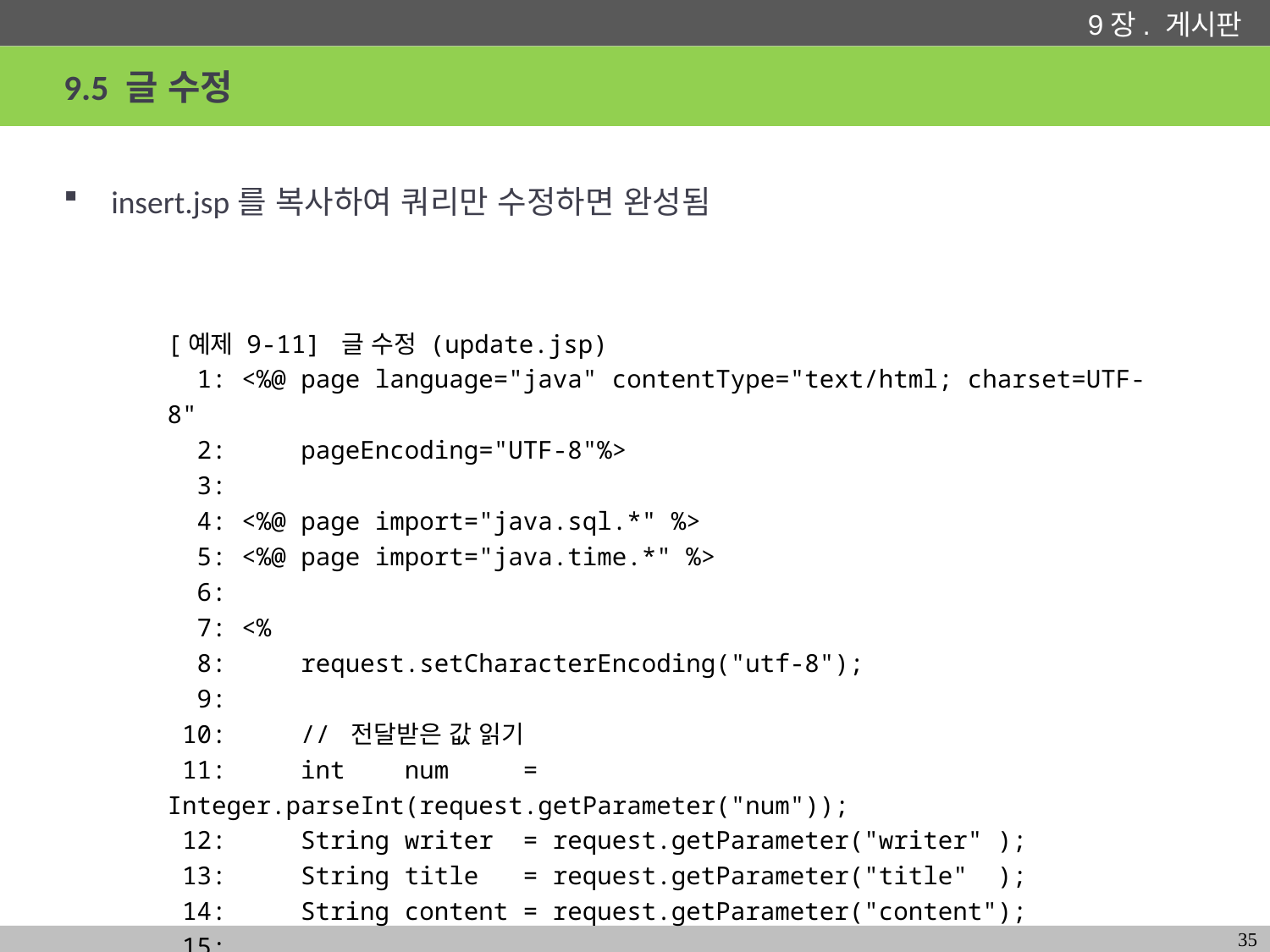

# 9.5 글 수정
insert.jsp를 복사하여 쿼리만 수정하면 완성됨
[예제 9-11] 글 수정 (update.jsp)
  1: <%@ page language="java" contentType="text/html; charset=UTF-8"
  2:     pageEncoding="UTF-8"%>
  3:
  4: <%@ page import="java.sql.*" %>
  5: <%@ page import="java.time.*" %>
  6:
  7: <%
  8:     request.setCharacterEncoding("utf-8");
  9:
 10:     // 전달받은 값 읽기
 11:     int    num     = Integer.parseInt(request.getParameter("num"));
 12:     String writer  = request.getParameter("writer" );
 13:     String title   = request.getParameter("title"  );
 14:     String content = request.getParameter("content");
 15:
35